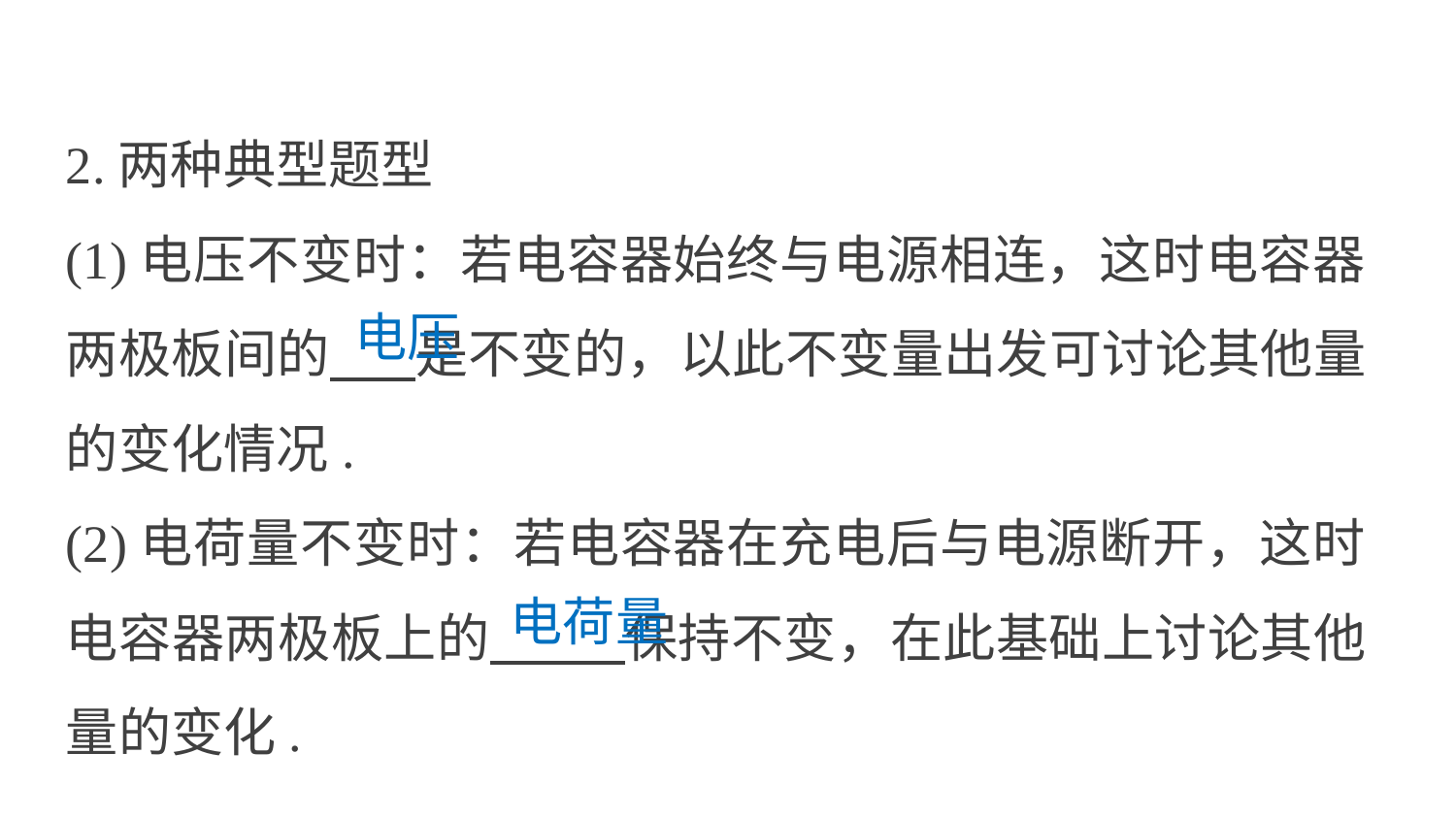

2.两种典型题型
(1)电压不变时：若电容器始终与电源相连，这时电容器两极板间的       是不变的，以此不变量出发可讨论其他量的变化情况.
(2)电荷量不变时：若电容器在充电后与电源断开，这时电容器两极板上的           保持不变，在此基础上讨论其他量的变化.
电压
电荷量